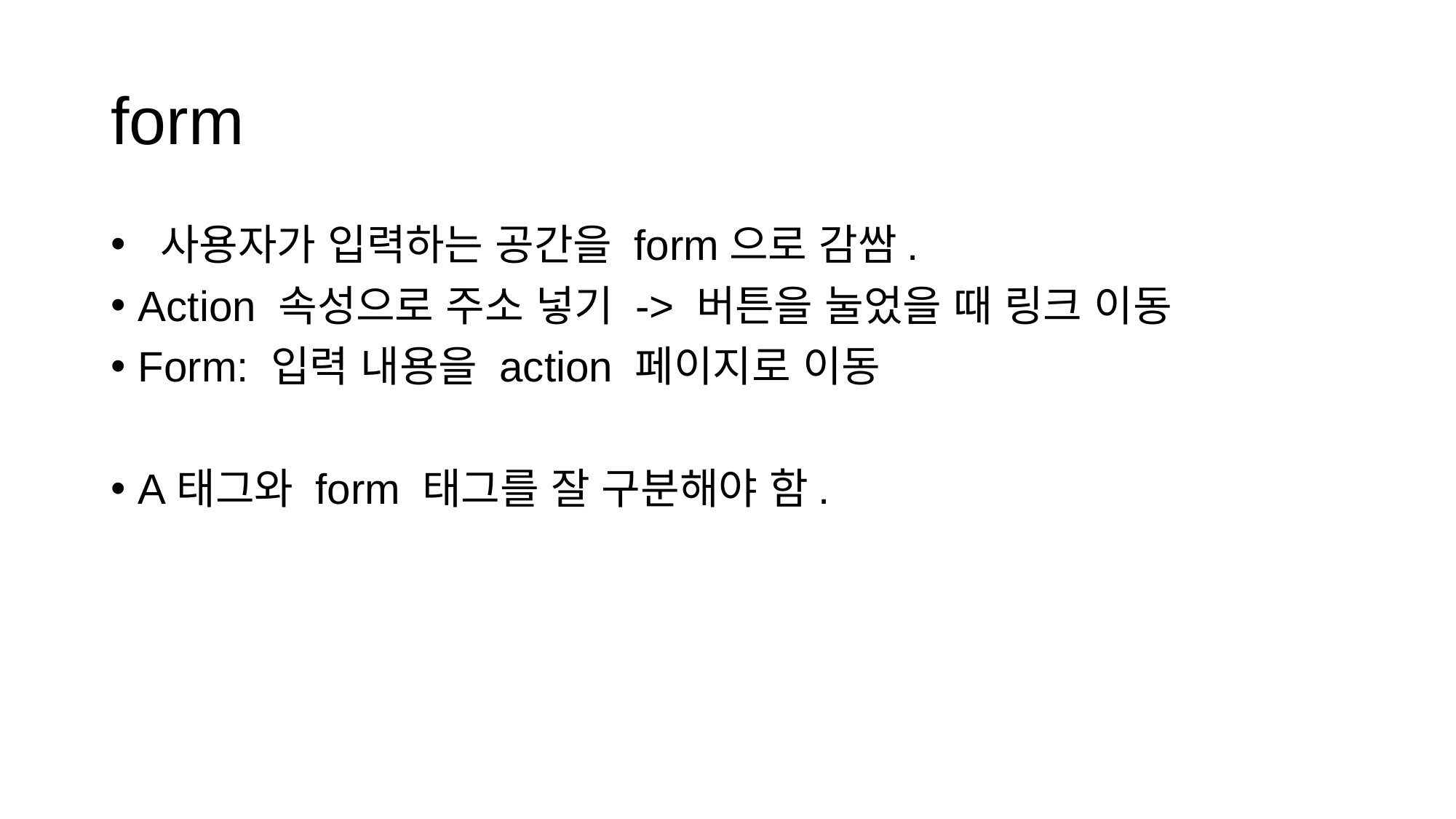

# form
 사용자가 입력하는 공간을 form으로 감쌈.
Action 속성으로 주소 넣기 -> 버튼을 눌었을 때 링크 이동
Form: 입력 내용을 action 페이지로 이동

A태그와 form 태그를 잘 구분해야 함.